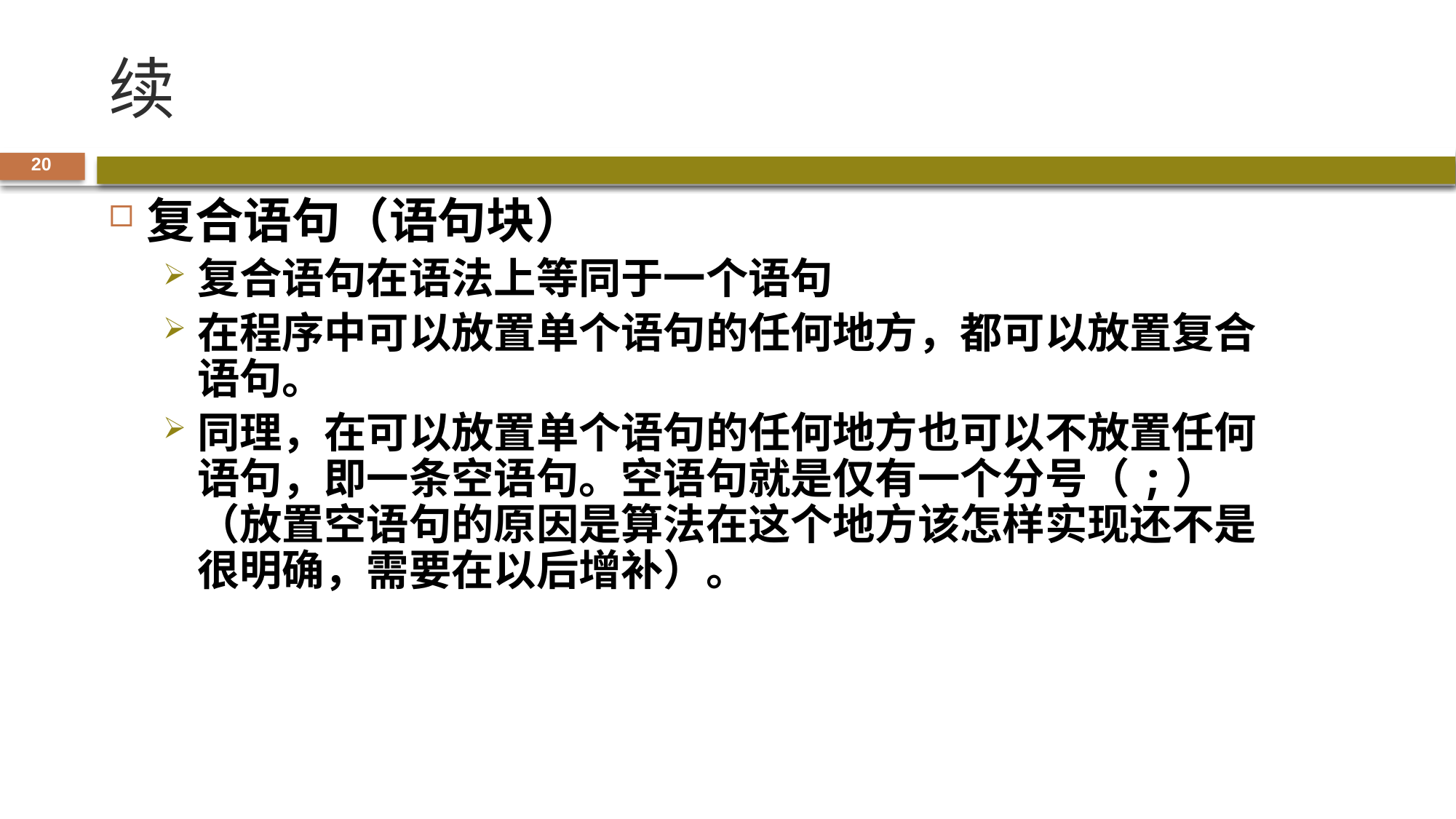

# 续
20
复合语句（语句块）
复合语句在语法上等同于一个语句
在程序中可以放置单个语句的任何地方，都可以放置复合语句。
同理，在可以放置单个语句的任何地方也可以不放置任何语句，即一条空语句。空语句就是仅有一个分号（;）（放置空语句的原因是算法在这个地方该怎样实现还不是很明确，需要在以后增补）。